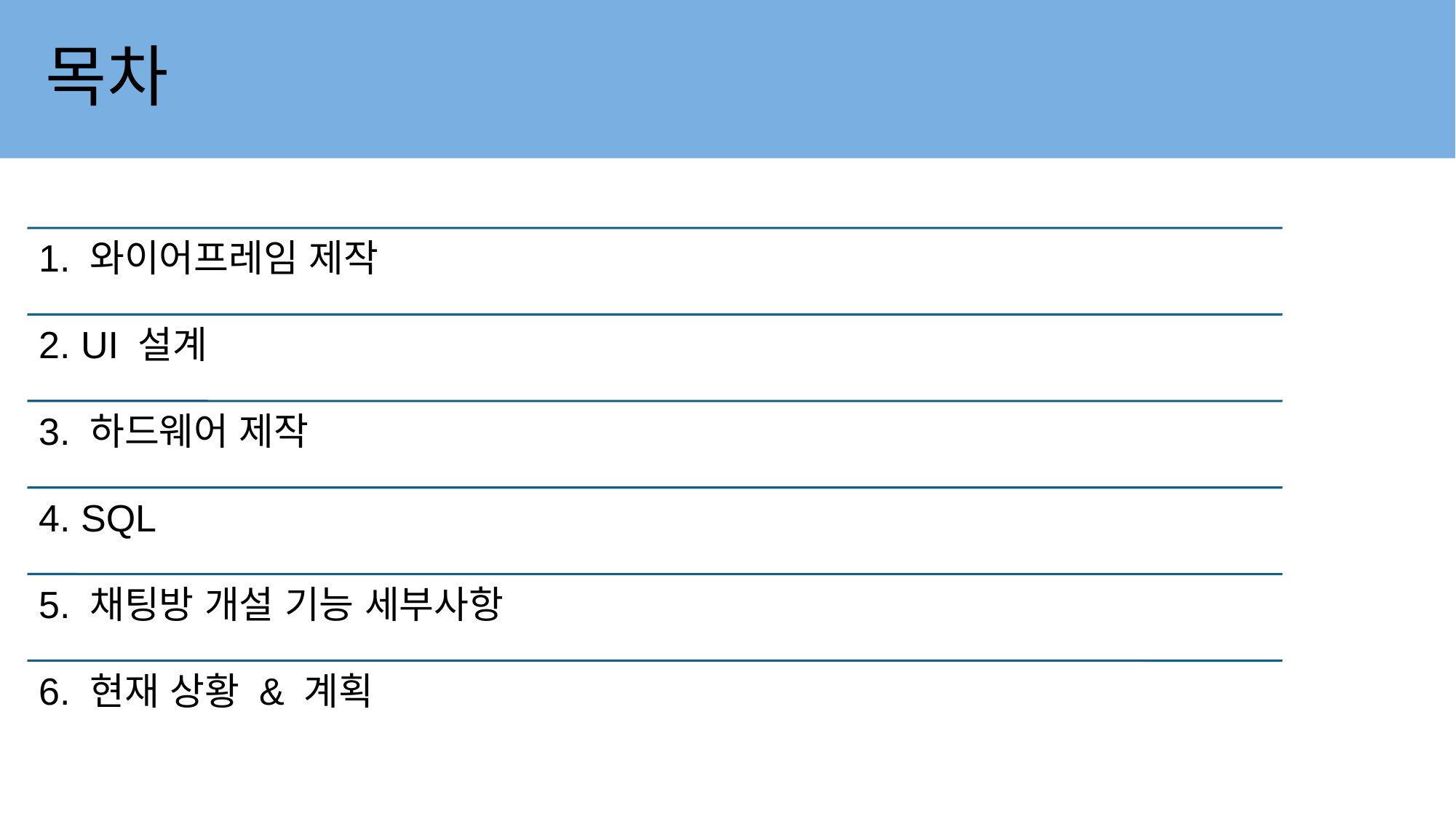

# 목차
1. 와이어프레임 제작
2. UI 설계
3. 하드웨어 제작
4. SQL
5. 채팅방 개설 기능 세부사항
6. 현재 상황 & 계획